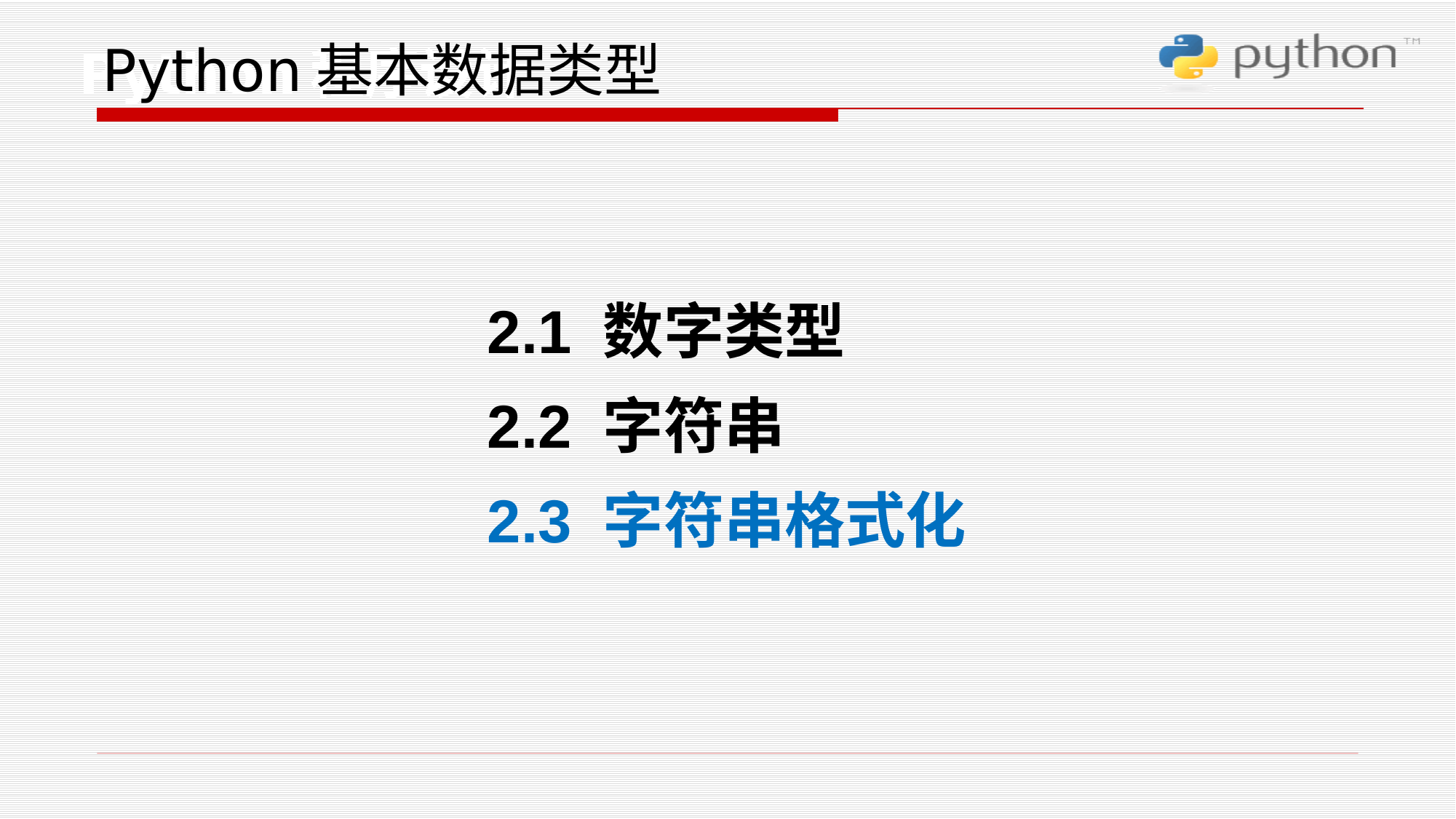

Python程序设计
# Python基本数据类型
2.1 数字类型
2.2 字符串
2.3 字符串格式化